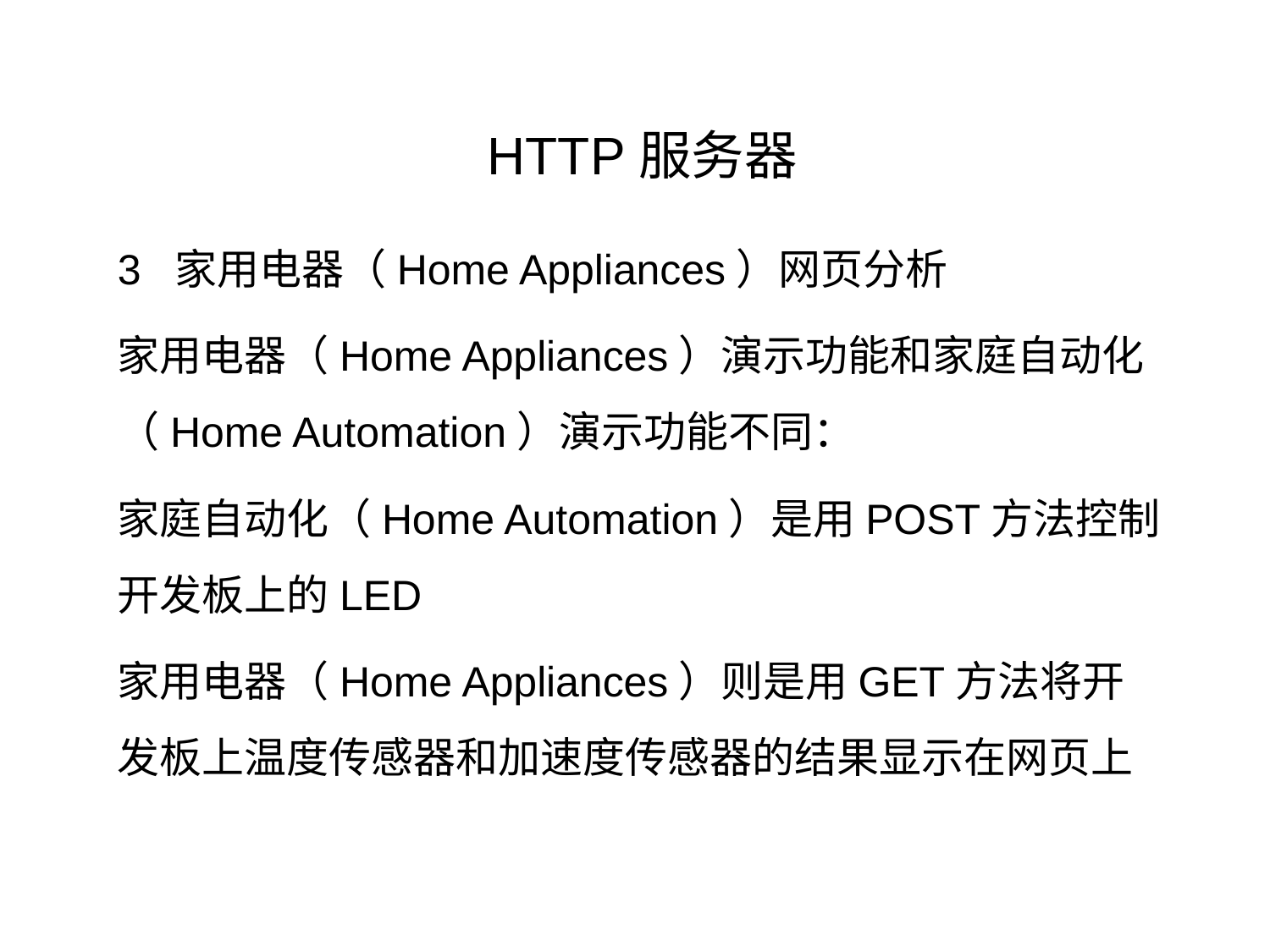

HTTP服务器
3  家用电器（Home Appliances）网页分析
家用电器（Home Appliances）演示功能和家庭自动化（Home Automation）演示功能不同：
家庭自动化（Home Automation）是用POST方法控制开发板上的LED
家用电器（Home Appliances）则是用GET方法将开发板上温度传感器和加速度传感器的结果显示在网页上